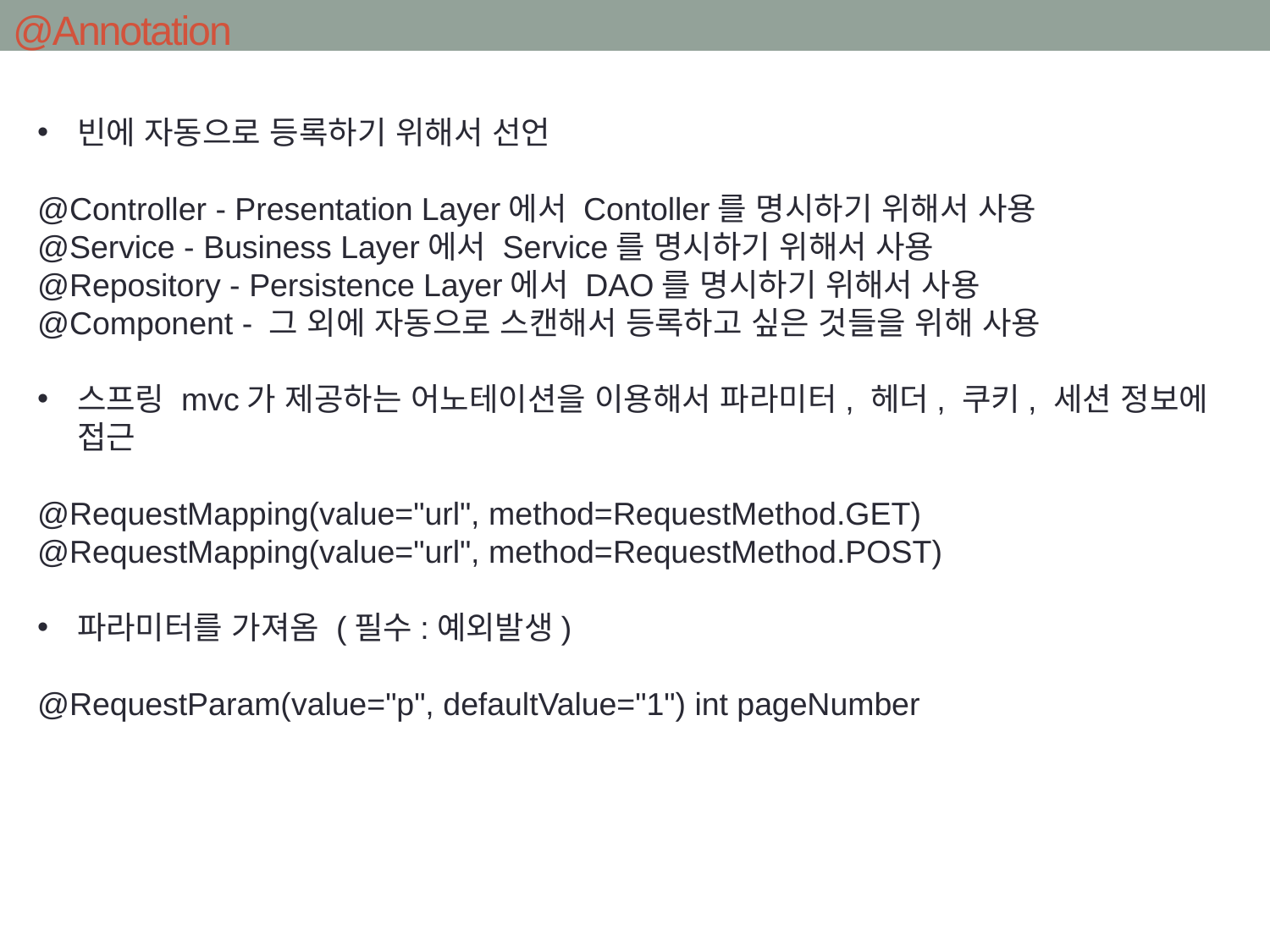

# @Annotation
빈에 자동으로 등록하기 위해서 선언

@Controller - Presentation Layer에서 Contoller를 명시하기 위해서 사용
@Service - Business Layer에서 Service를 명시하기 위해서 사용
@Repository - Persistence Layer에서 DAO를 명시하기 위해서 사용
@Component - 그 외에 자동으로 스캔해서 등록하고 싶은 것들을 위해 사용

스프링 mvc가 제공하는 어노테이션을 이용해서 파라미터, 헤더, 쿠키, 세션 정보에 접근

@RequestMapping(value="url", method=RequestMethod.GET)
@RequestMapping(value="url", method=RequestMethod.POST)
파라미터를 가져옴 (필수:예외발생)

@RequestParam(value="p", defaultValue="1") int pageNumber